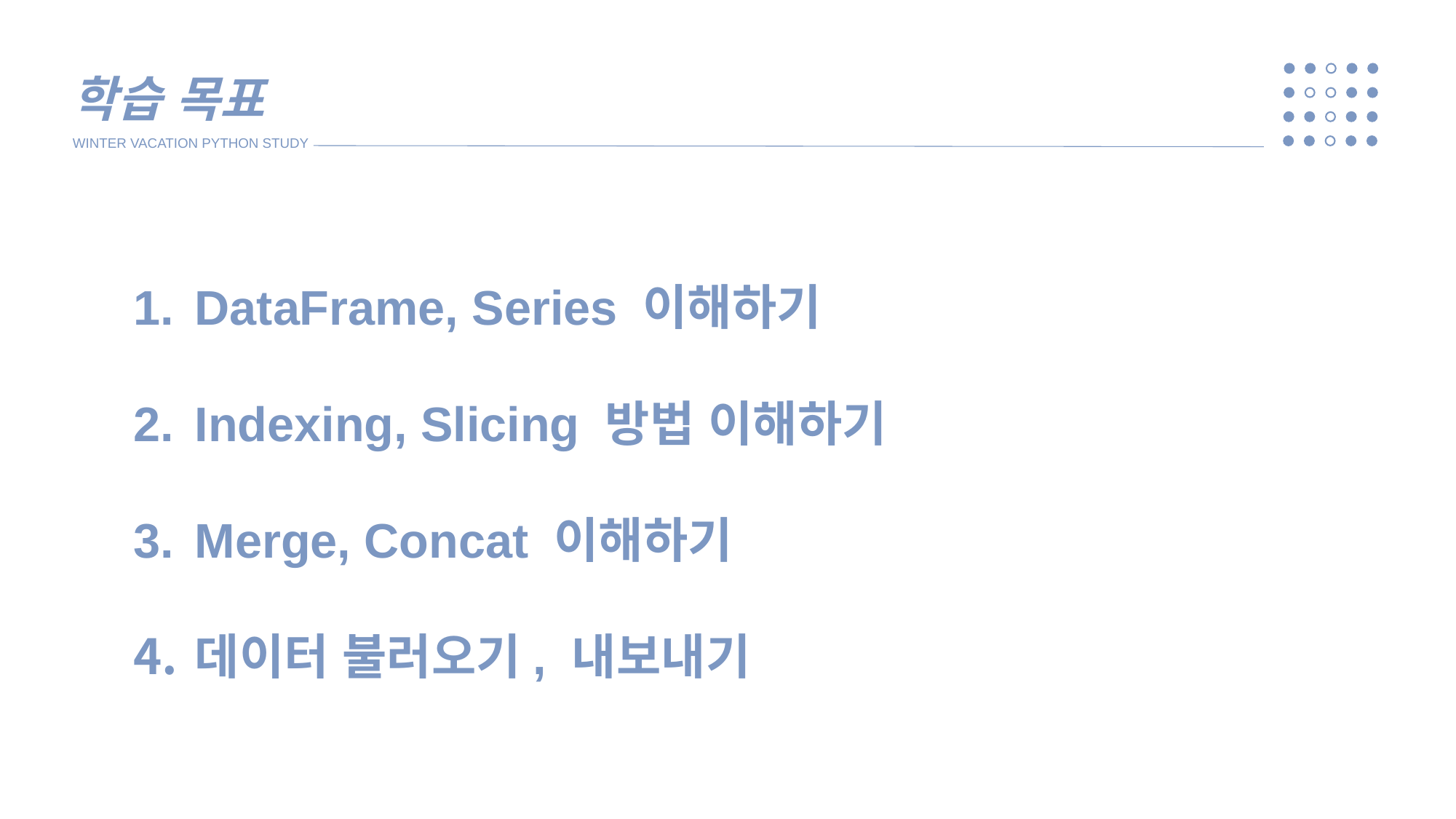

학습 목표
WINTER VACATION PYTHON STUDY

DataFrame, Series 이해하기
Indexing, Slicing 방법 이해하기
Merge, Concat 이해하기
데이터 불러오기, 내보내기